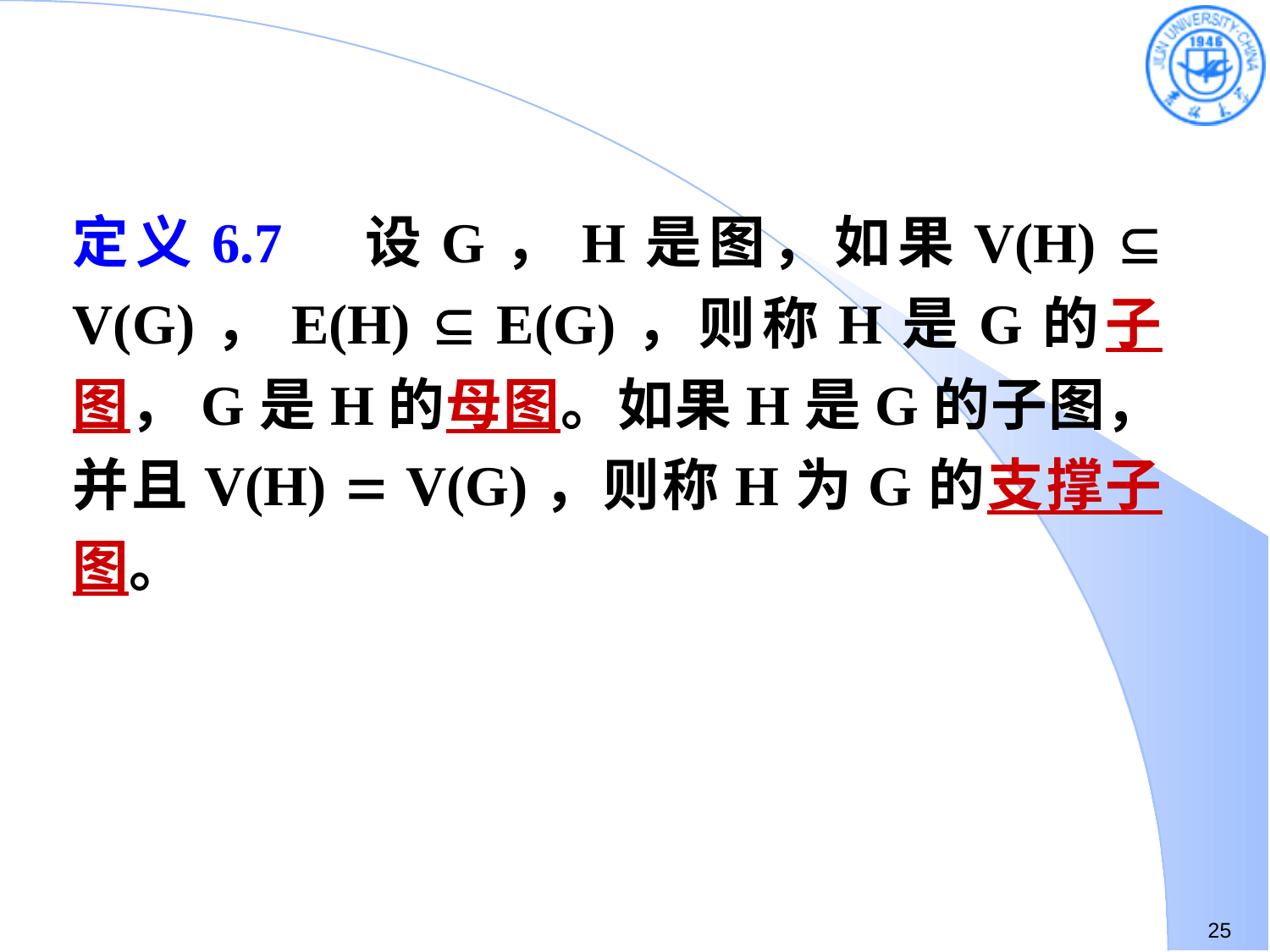

定义6.7   设G，H是图，如果V(H) ⊆ V(G)，E(H) ⊆ E(G)，则称H是G的子图，G是H的母图。如果H是G的子图，并且V(H) = V(G)，则称H为G的支撑子图。